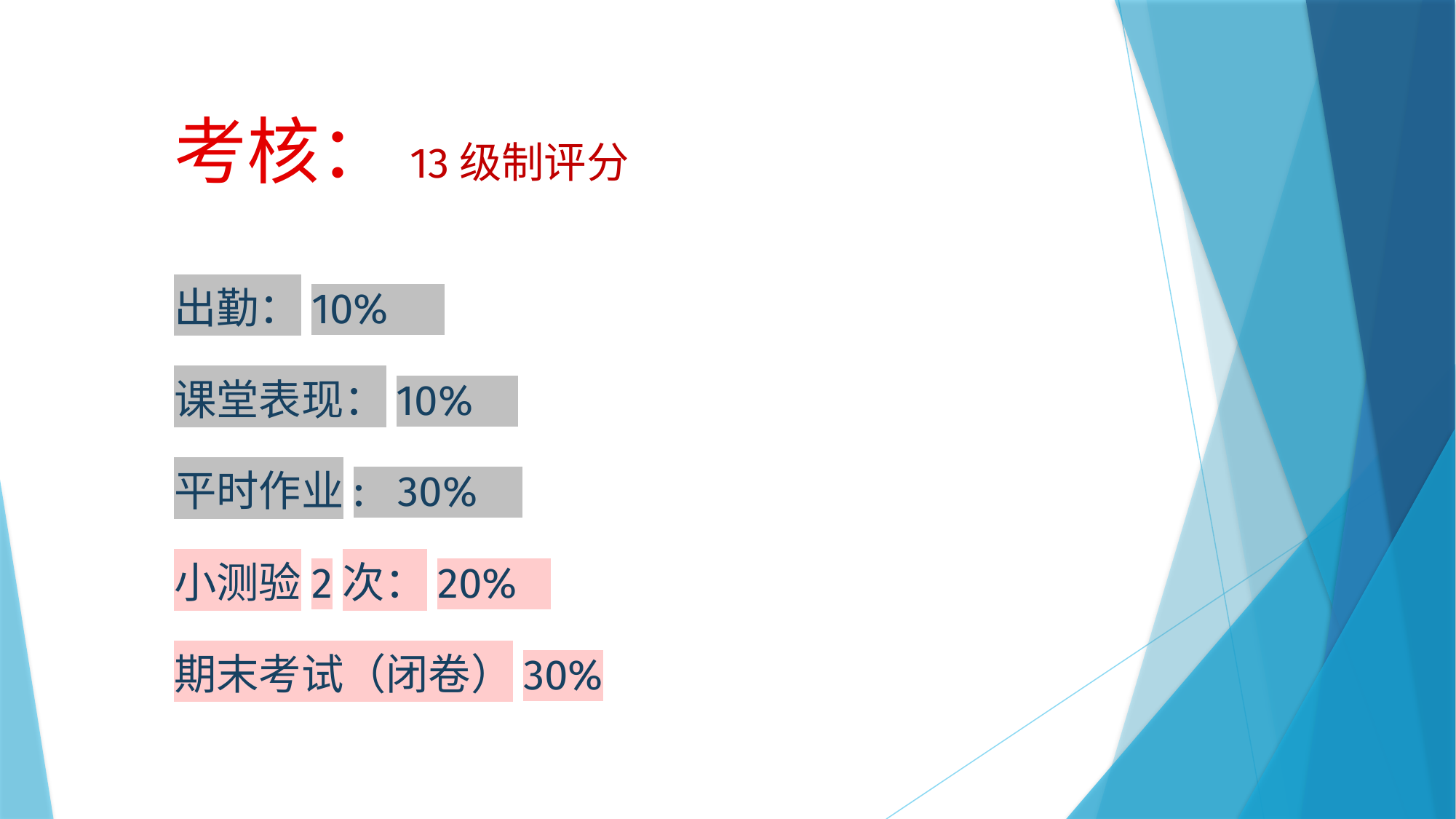

考核：13级制评分

出勤：10%
课堂表现：10%
平时作业:   30%
小测验2次：20%
期末考试（闭卷）30%